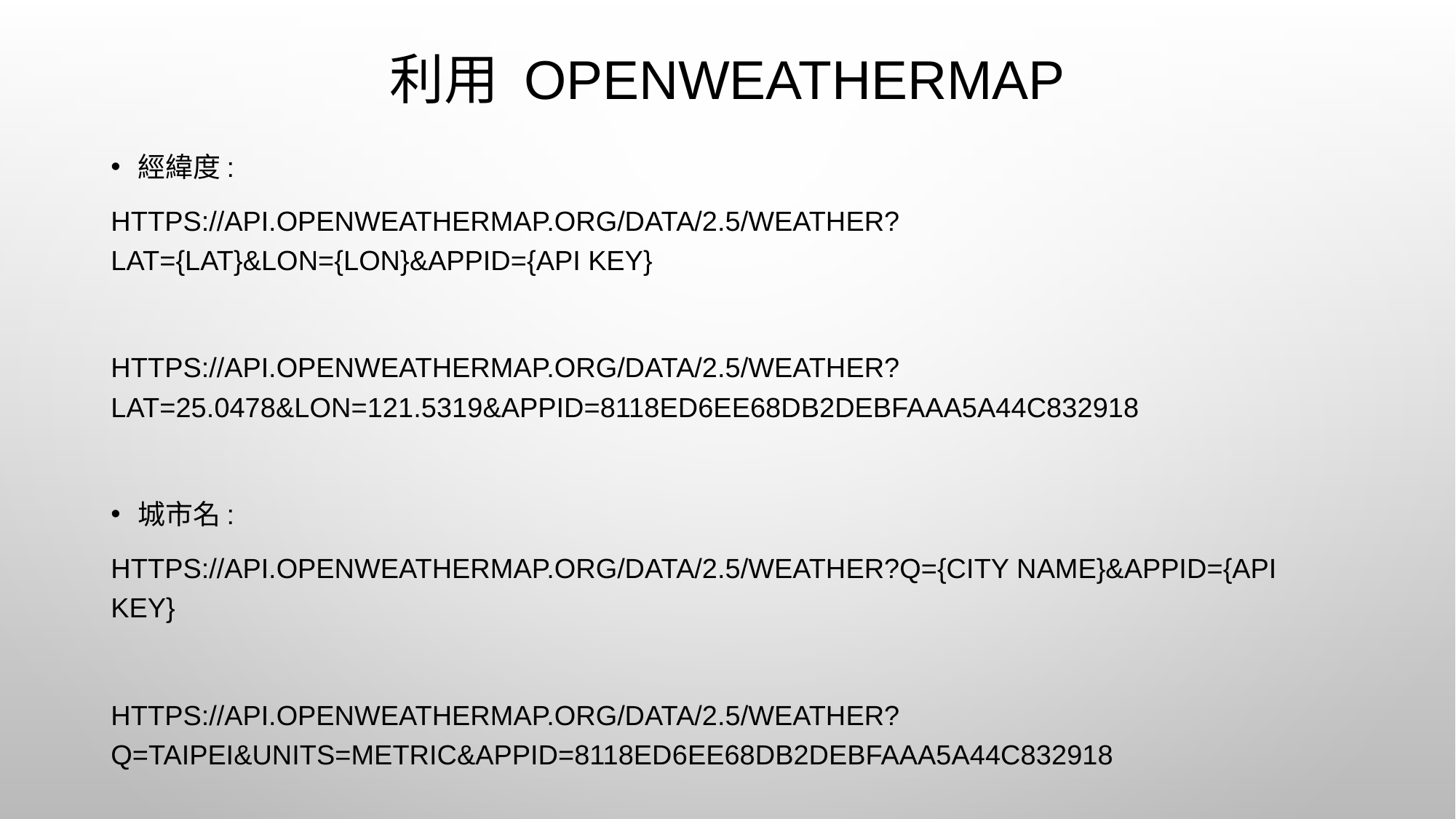

# 利用 OpenWeatherMap
經緯度:
https://api.openweathermap.org/data/2.5/weather?lat={lat}&lon={lon}&appid={API key}

https://api.openweathermap.org/data/2.5/weather?lat=25.0478&lon=121.5319&appid=8118ed6ee68db2debfaaa5a44c832918

城市名:
https://api.openweathermap.org/data/2.5/weather?q={city name}&appid={API key}

https://api.openweathermap.org/data/2.5/weather?q=taipei&units=metric&appid=8118ed6ee68db2debfaaa5a44c832918